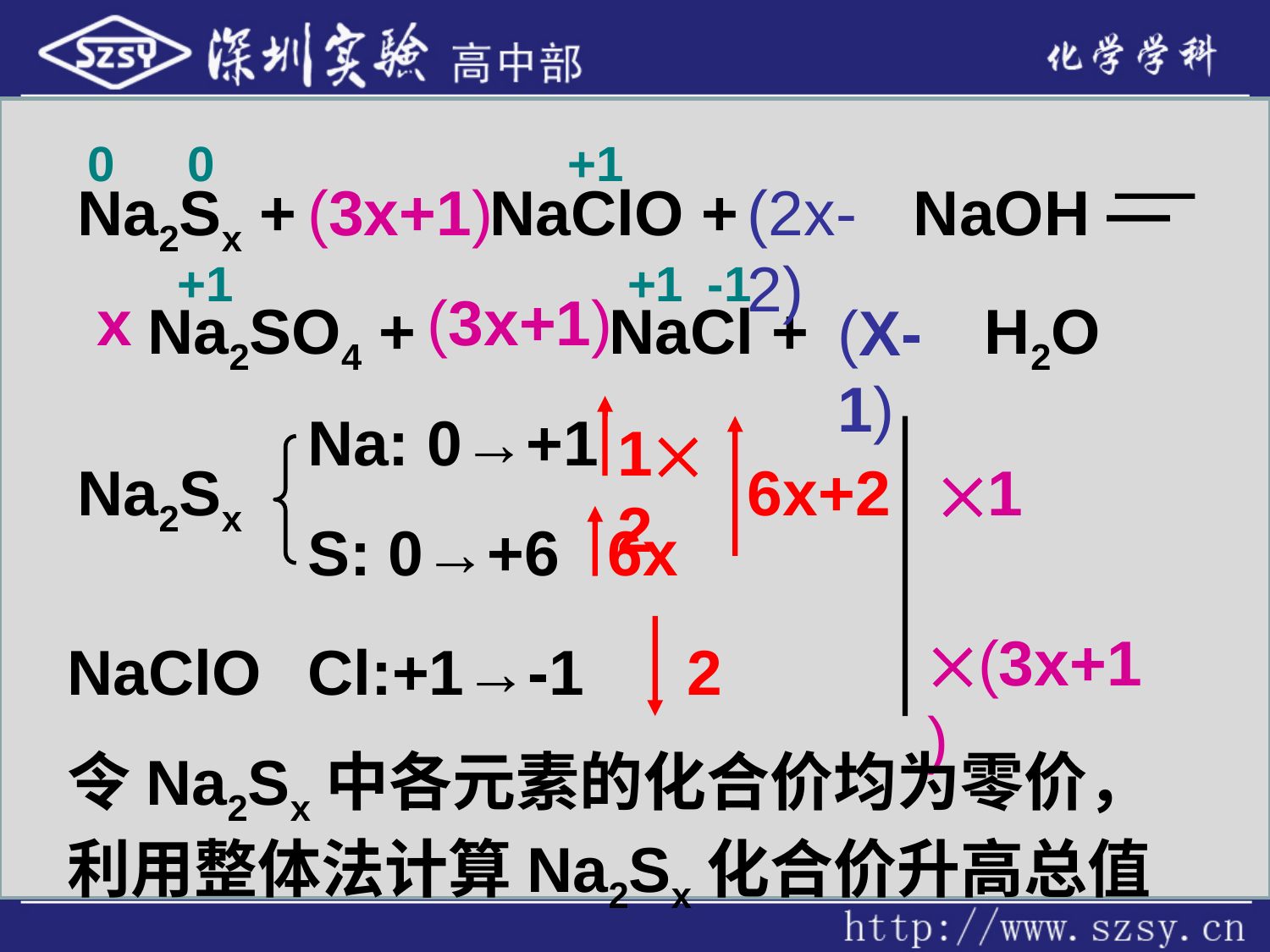

0
0
+1
Na2Sx +           NaClO +          NaOH —
    Na2SO4 +           NaCl +          H2O
(3x+1)
(2x-2)

+1
+1
-1
x
(3x+1)
(X-1)
Na: 0→+1

1×2

Na2Sx
6x+2
×1
S: 0→+6

6x

×(3x+1)
NaClO
Cl:+1→-1
2
令Na2Sx中各元素的化合价均为零价，利用整体法计算Na2Sx化合价升高总值